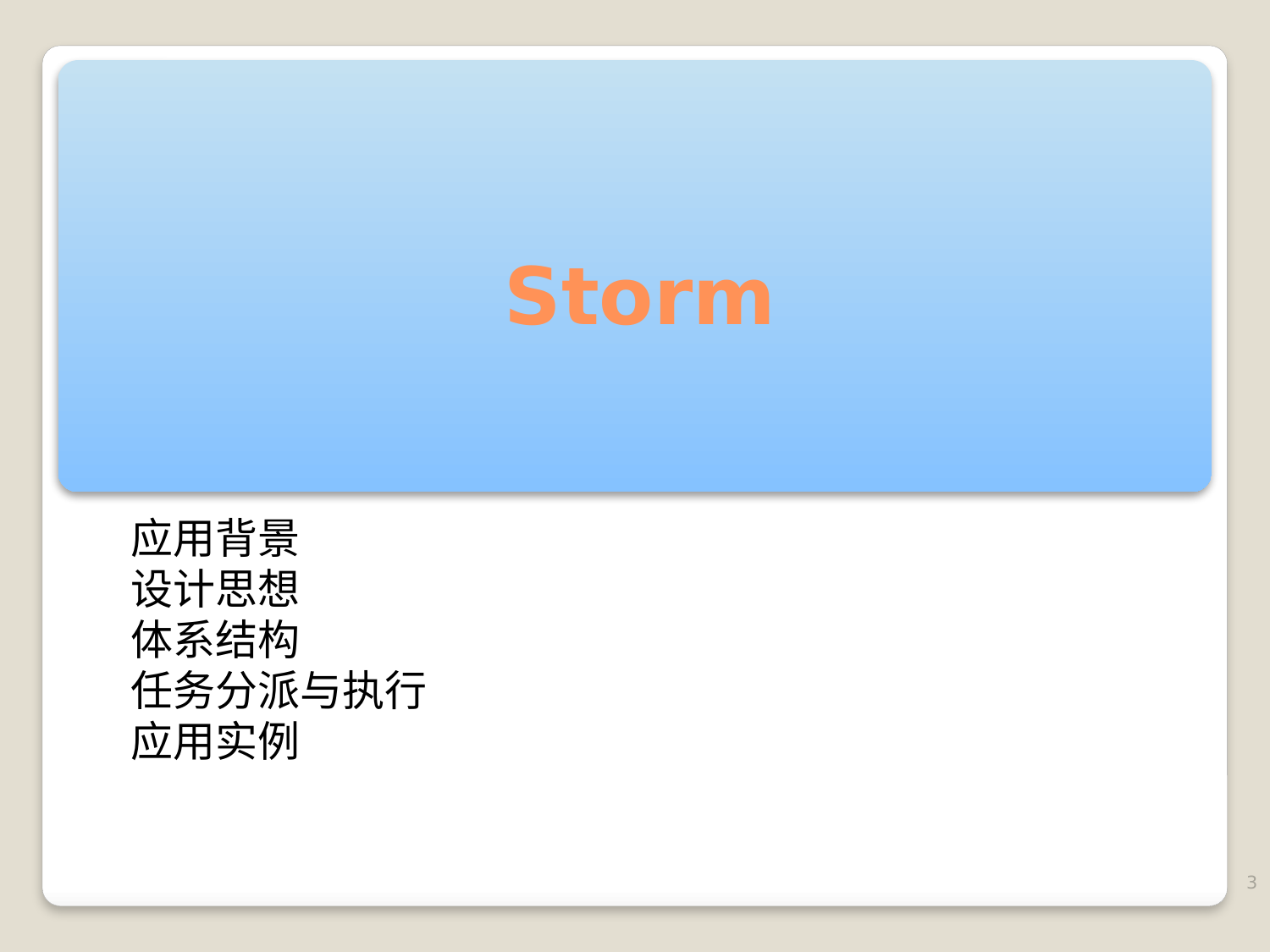

# Storm
应用背景
设计思想
体系结构
任务分派与执行
应用实例

3